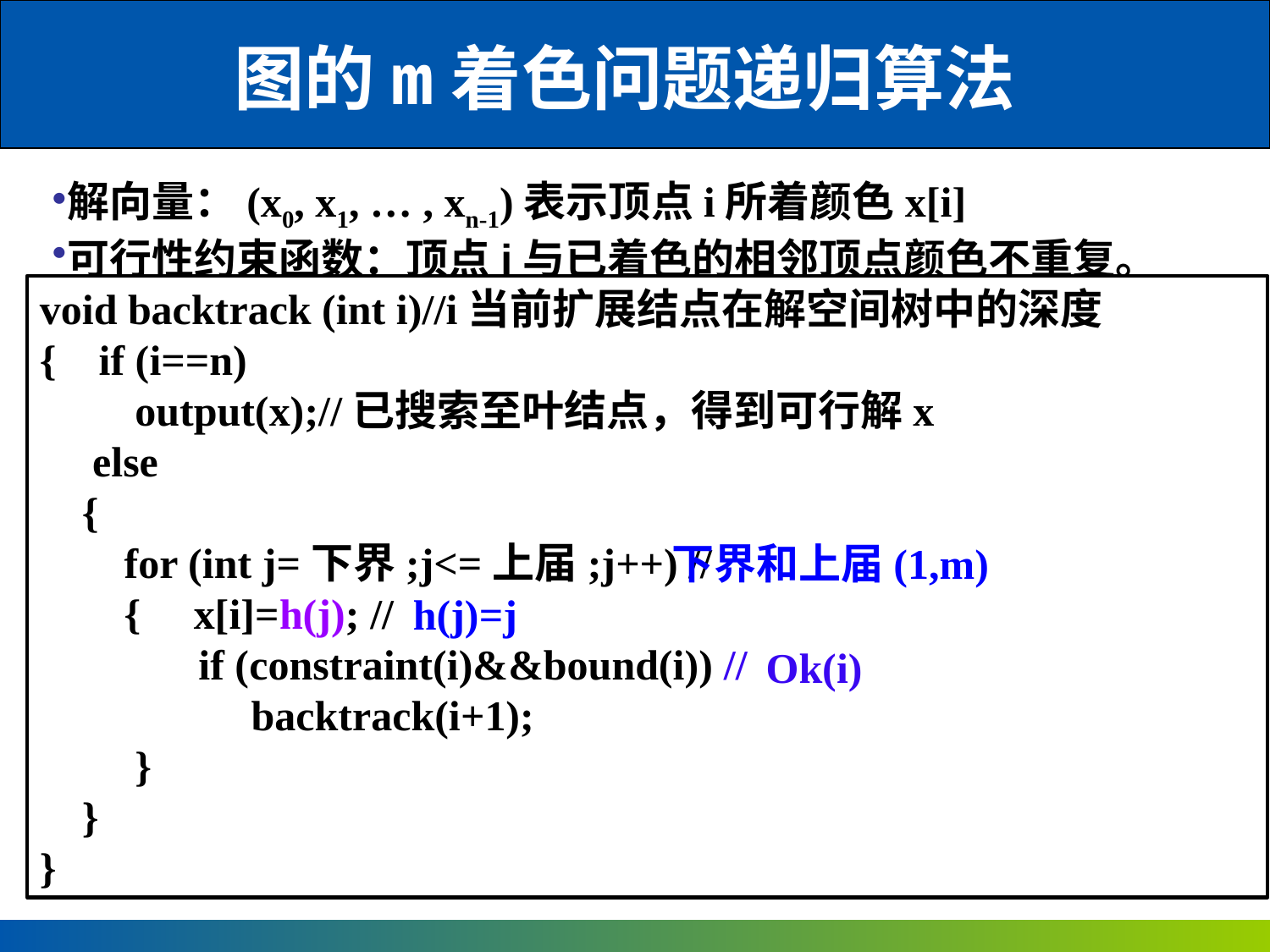

图的m着色问题递归算法
解向量：(x0, x1, … , xn-1)表示顶点i所着颜色x[i]
可行性约束函数：顶点i与已着色的相邻顶点颜色不重复。
void backtrack (int i)//i当前扩展结点在解空间树中的深度
{    if (i==n)
         output(x);//已搜索至叶结点，得到可行解x
     else
    {
        for (int j=下界;j<=上届;j++) //
        {     x[i]=h(j); //
               if (constraint(i)&&bound(i)) //
                    backtrack(i+1);
         }
    }
}
下界和上届(1,m)
h(j)=j
Ok(i)